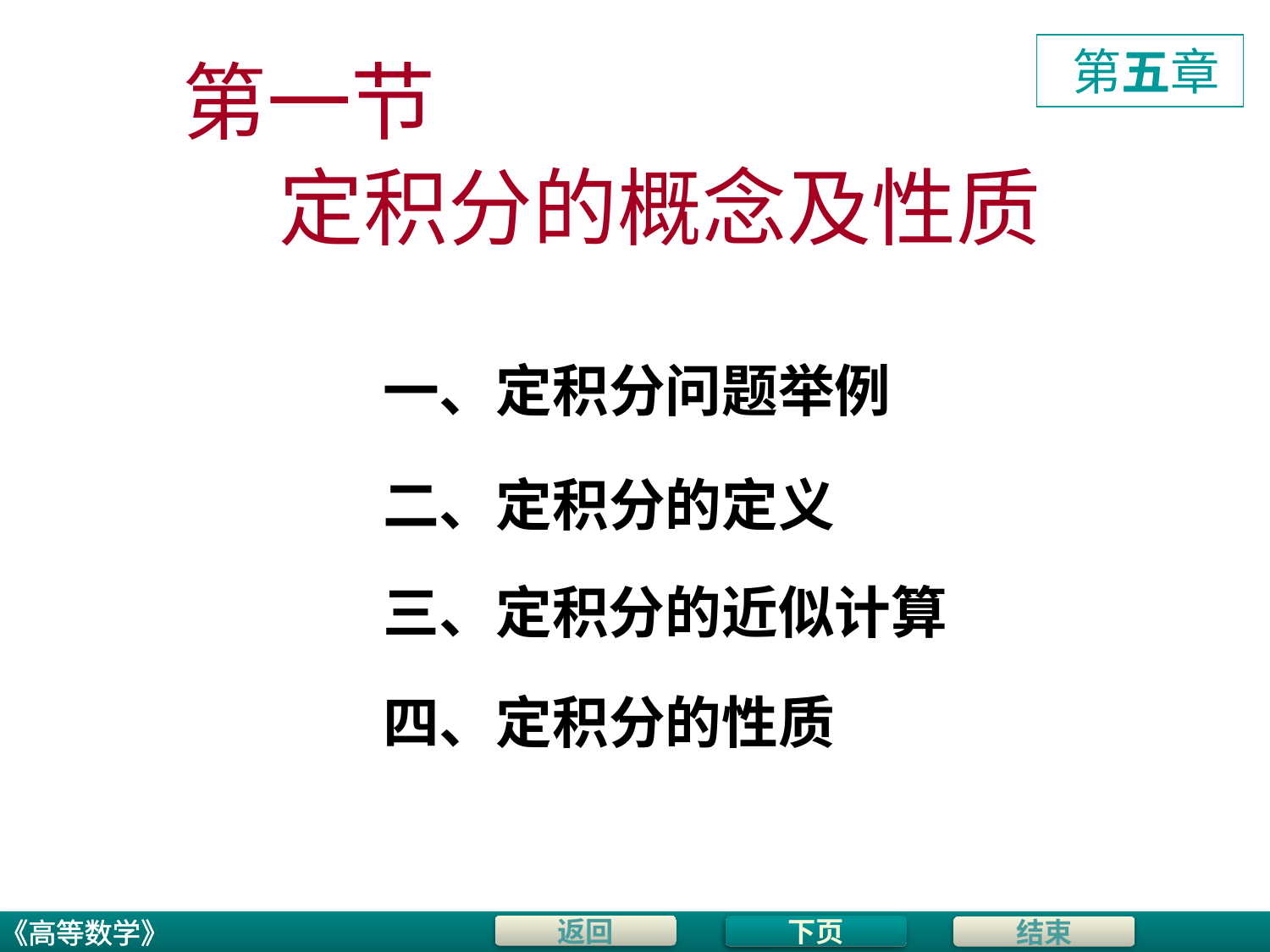

第五章
# 第一节
定积分的概念及性质
一、定积分问题举例
二、定积分的定义
三、定积分的近似计算
四、定积分的性质
下页